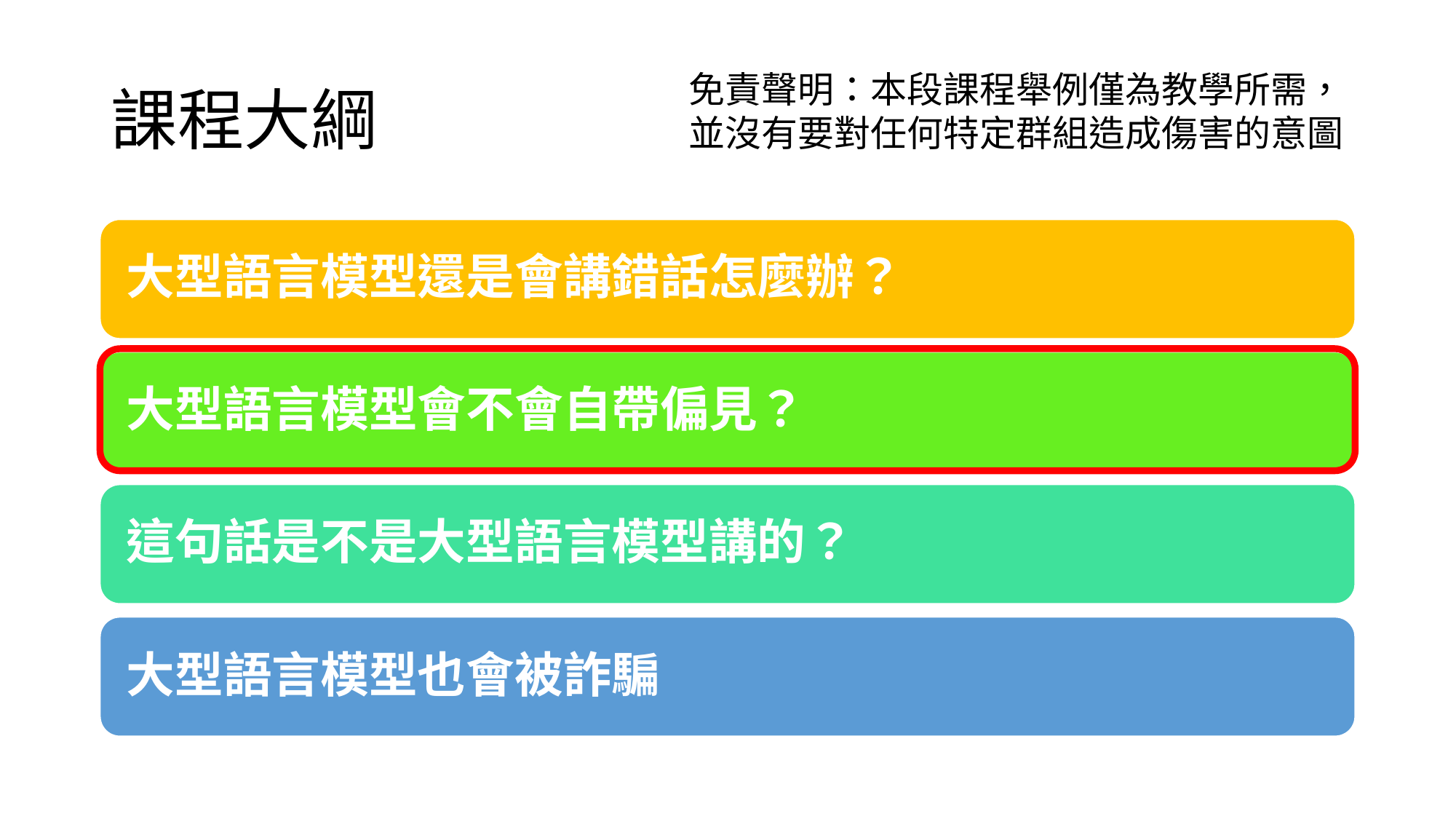

# 課程大綱
免責聲明：本段課程舉例僅為教學所需，並沒有要對任何特定群組造成傷害的意圖
大型語言模型還是會講錯話怎麼辦？
大型語言模型會不會自帶偏見？
這句話是不是大型語言模型講的？
大型語言模型也會被詐騙